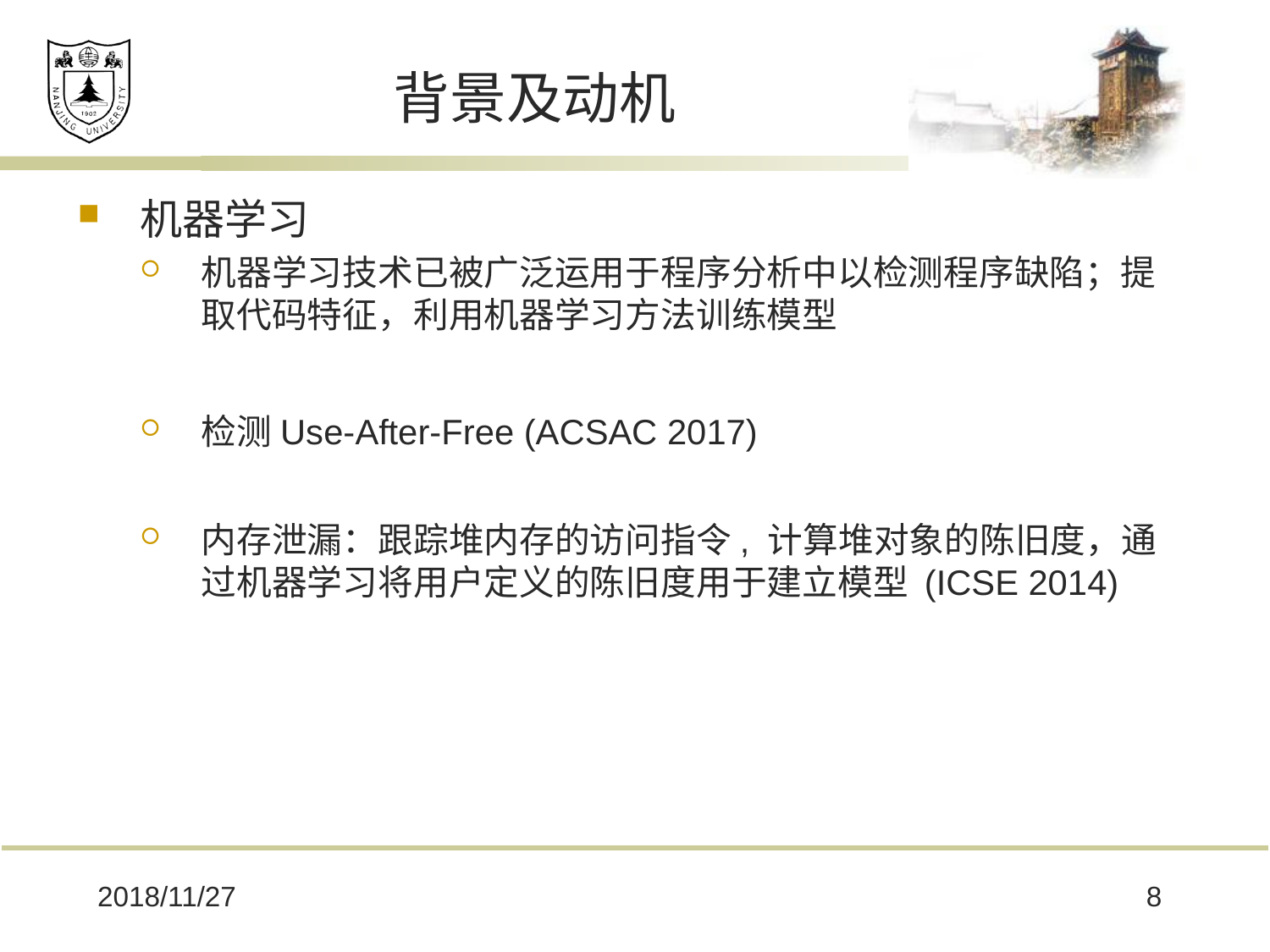

# 背景及动机
机器学习
机器学习技术已被广泛运用于程序分析中以检测程序缺陷；提取代码特征，利用机器学习方法训练模型

检测Use-After-Free (ACSAC 2017)

内存泄漏：跟踪堆内存的访问指令, 计算堆对象的陈旧度，通过机器学习将用户定义的陈旧度用于建立模型 (ICSE 2014)
2018/11/27
8